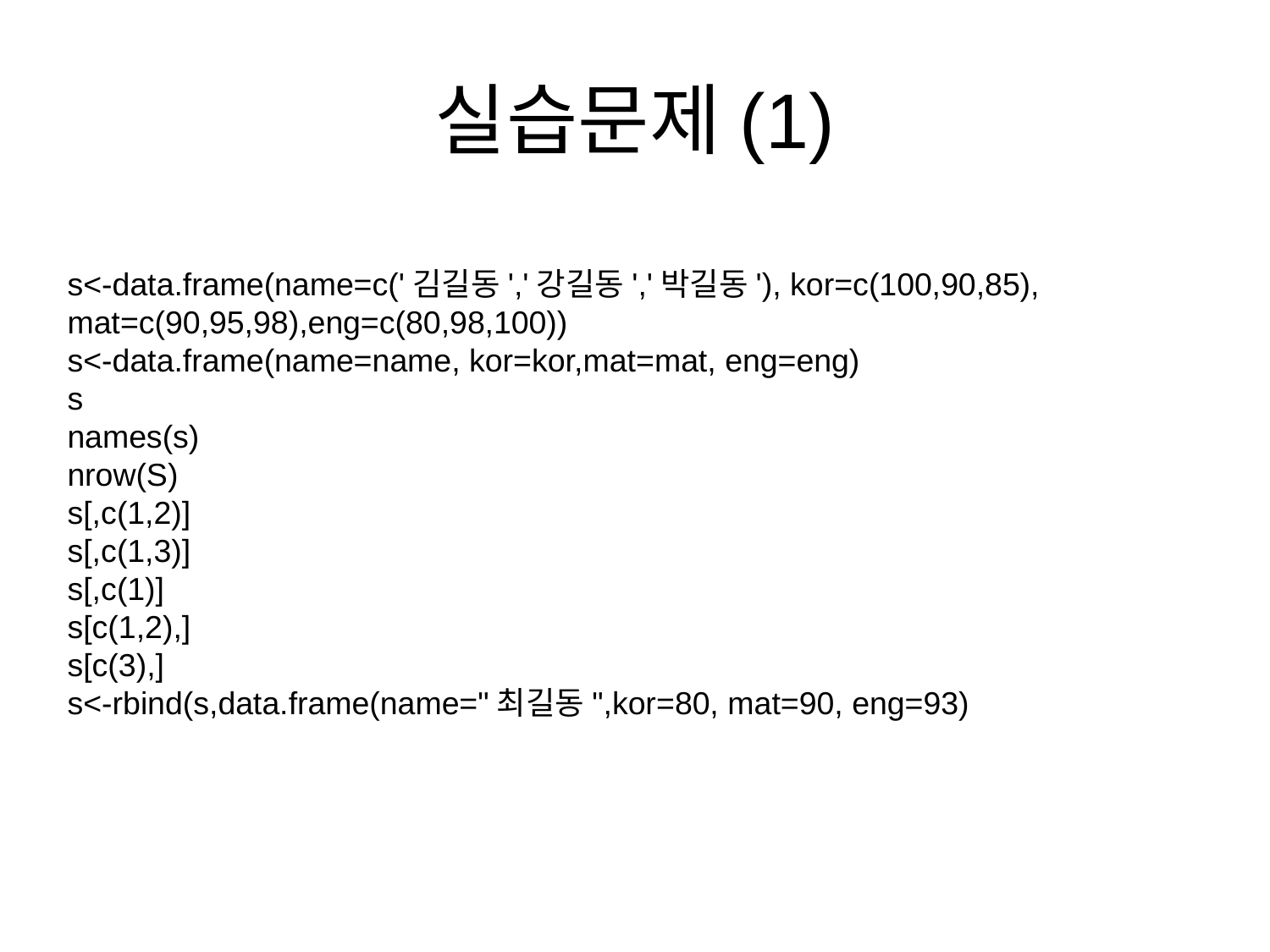

# 실습문제(1)
s<-data.frame(name=c('김길동','강길동','박길동'), kor=c(100,90,85), mat=c(90,95,98),eng=c(80,98,100))
s<-data.frame(name=name, kor=kor,mat=mat, eng=eng)
s
names(s)
nrow(S)
s[,c(1,2)]
s[,c(1,3)]
s[,c(1)]
s[c(1,2),]
s[c(3),]
s<-rbind(s,data.frame(name="최길동",kor=80, mat=90, eng=93)